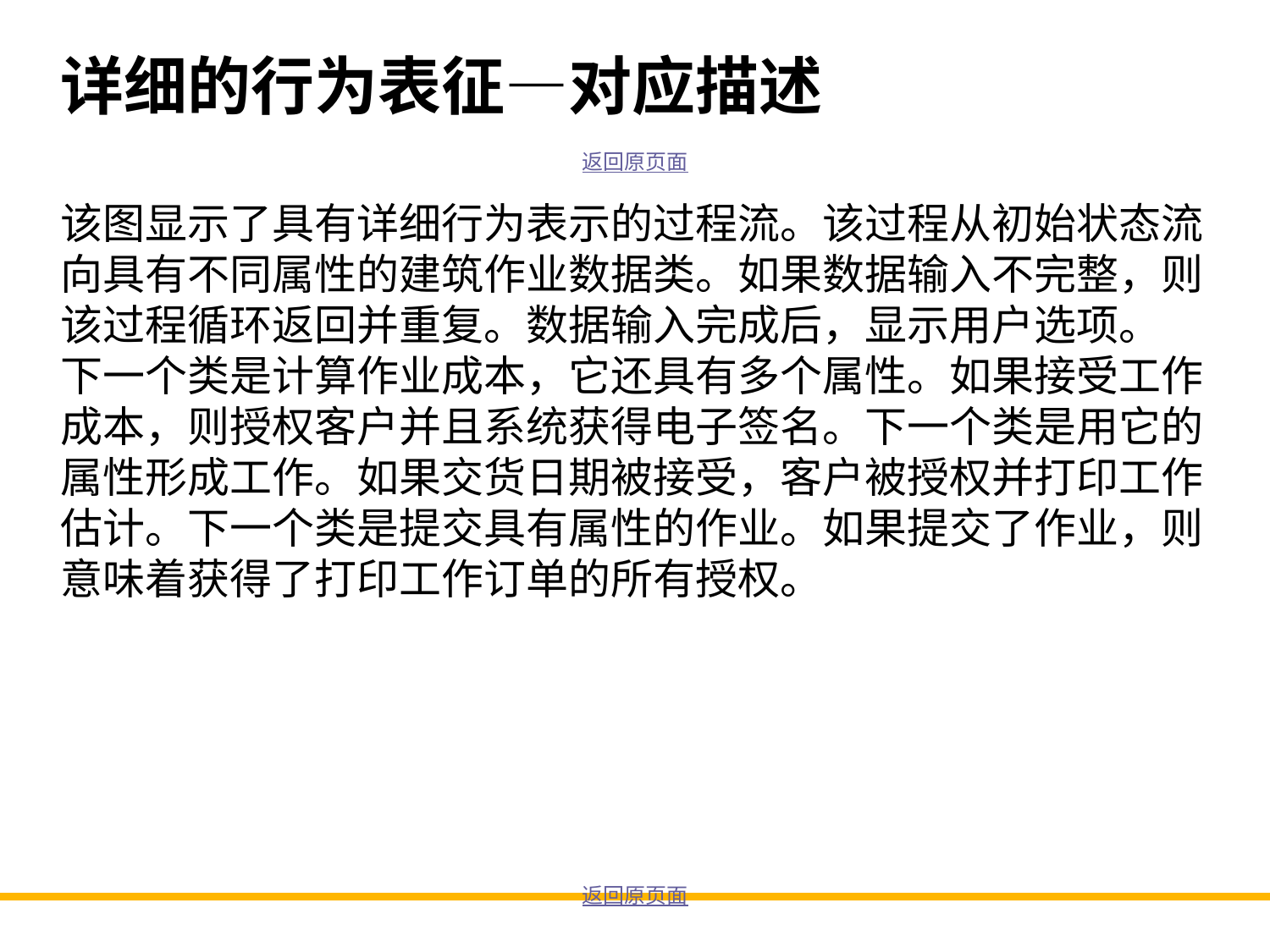

# 详细的行为表征—对应描述
返回原页面
该图显示了具有详细行为表示的过程流。该过程从初始状态流向具有不同属性的建筑作业数据类。如果数据输入不完整，则该过程循环返回并重复。数据输入完成后，显示用户选项。 下一个类是计算作业成本，它还具有多个属性。如果接受工作成本，则授权客户并且系统获得电子签名。下一个类是用它的属性形成工作。如果交货日期被接受，客户被授权并打印工作估计。下一个类是提交具有属性的作业。如果提交了作业，则意味着获得了打印工作订单的所有授权。
返回原页面